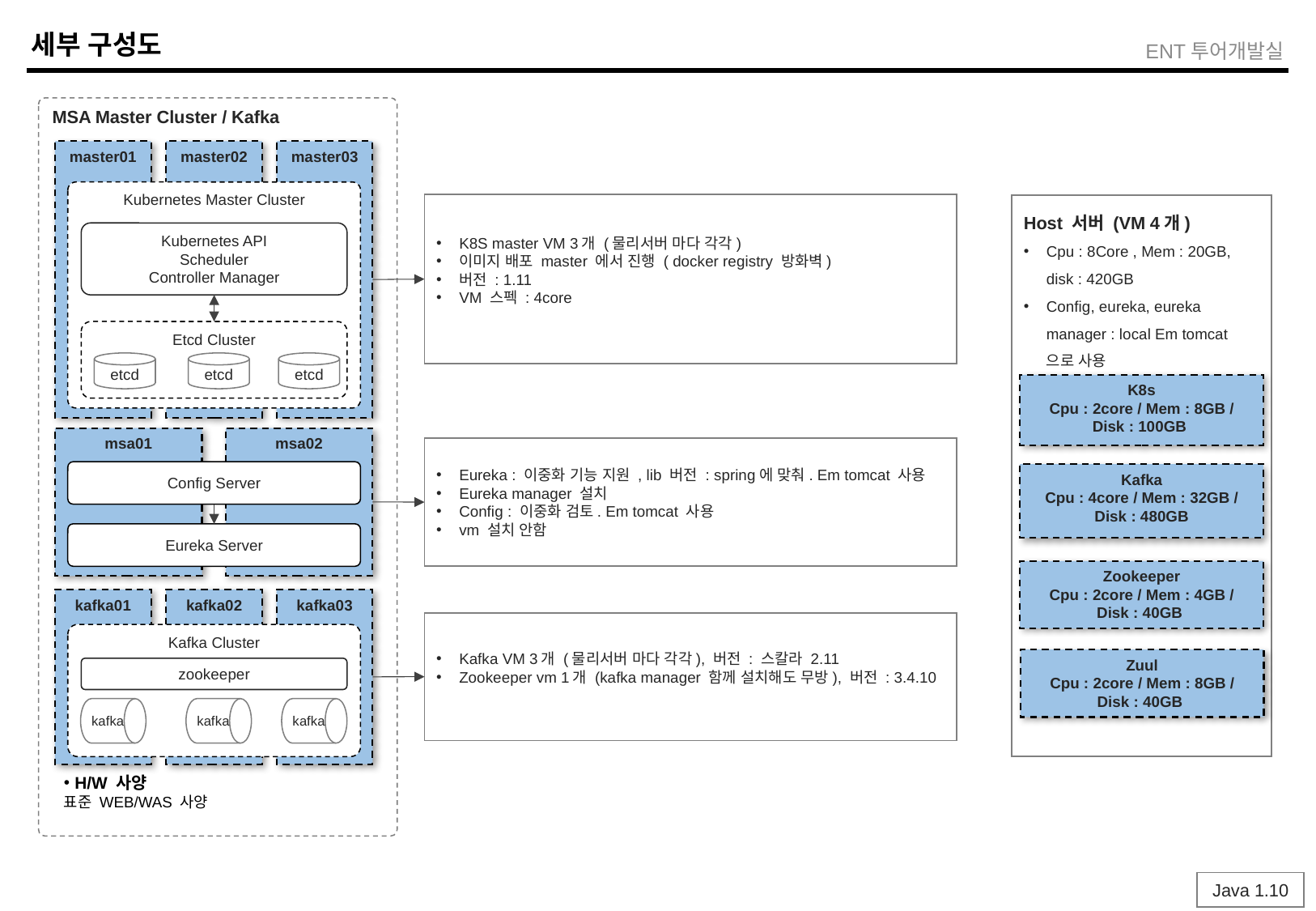

# 세부 구성도
ENT투어개발실
MSA Master Cluster / Kafka
master01
master02
master03
Kubernetes Master Cluster
K8S master VM 3개 (물리서버 마다 각각)
이미지 배포 master 에서 진행 ( docker registry 방화벽)
버전 : 1.11
VM 스펙 : 4core

Host 서버 (VM 4개)
Cpu : 8Core , Mem : 20GB, disk : 420GB
Config, eureka, eureka manager : local Em tomcat 으로 사용

Kubernetes API
Scheduler
Controller Manager
Etcd Cluster
etcd
etcd
etcd
K8s
Cpu : 2core / Mem : 8GB /
Disk : 100GB
msa01
msa02
Eureka : 이중화 기능 지원 , lib 버전 : spring에 맞춰. Em tomcat 사용
Eureka manager 설치
Config : 이중화 검토. Em tomcat 사용
vm 설치 안함
Config Server
Kafka
Cpu : 4core / Mem : 32GB /
Disk : 480GB
Eureka Server
Zookeeper
Cpu : 2core / Mem : 4GB /
Disk : 40GB
kafka01
kafka02
kafka03
Kafka VM 3개 (물리서버 마다 각각), 버전 : 스칼라 2.11
Zookeeper vm 1개 (kafka manager 함께 설치해도 무방), 버전 : 3.4.10

Kafka Cluster
Zuul
Cpu : 2core / Mem : 8GB /
Disk : 40GB
zookeeper
kafka
kafka
kafka
H/W 사양
표준 WEB/WAS 사양
Java 1.10